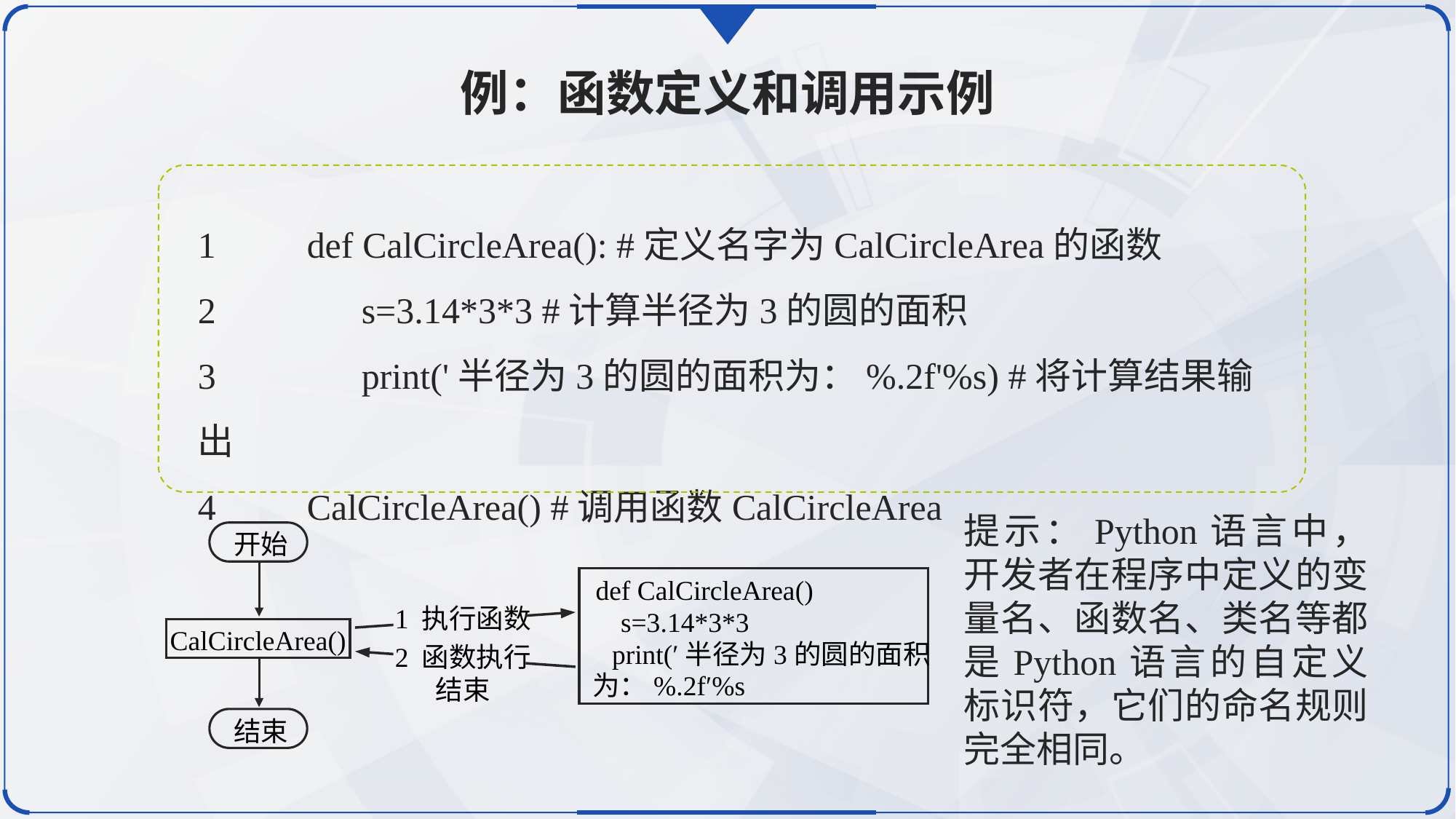

例：函数定义和调用示例

1	def CalCircleArea(): #定义名字为CalCircleArea的函数
2	      s=3.14*3*3 #计算半径为3的圆的面积
3	      print('半径为3的圆的面积为：%.2f'%s) #将计算结果输出
4	CalCircleArea() #调用函数CalCircleArea
提示：Python语言中，开发者在程序中定义的变量名、函数名、类名等都是Python语言的自定义标识符，它们的命名规则完全相同。
开始

CalCircleArea()

结束

def CalCircleArea()

s=3.14*3*3
print(′半径为3的圆的面积
为：%.2f′%s
1 执行函数

2 函数执行结束